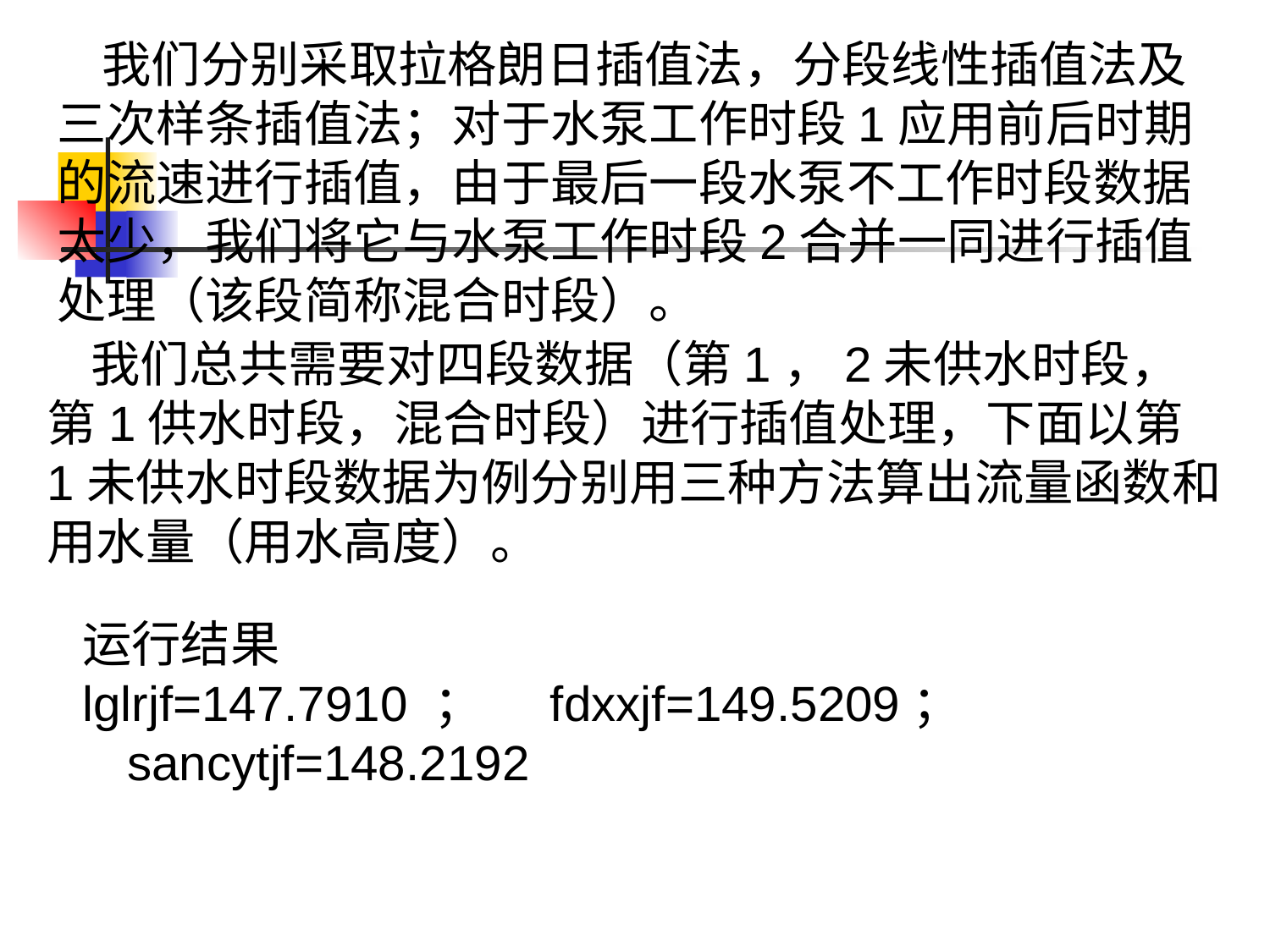

我们分别采取拉格朗日插值法，分段线性插值法及三次样条插值法；对于水泵工作时段1应用前后时期的流速进行插值，由于最后一段水泵不工作时段数据太少，我们将它与水泵工作时段2合并一同进行插值处理（该段简称混合时段）。
     我们总共需要对四段数据（第1，2未供水时段，第1供水时段，混合时段）进行插值处理，下面以第1未供水时段数据为例分别用三种方法算出流量函数和用水量（用水高度）。
运行结果
lglrjf=147.7910 ；     fdxxjf=149.5209；                   sancytjf=148.2192